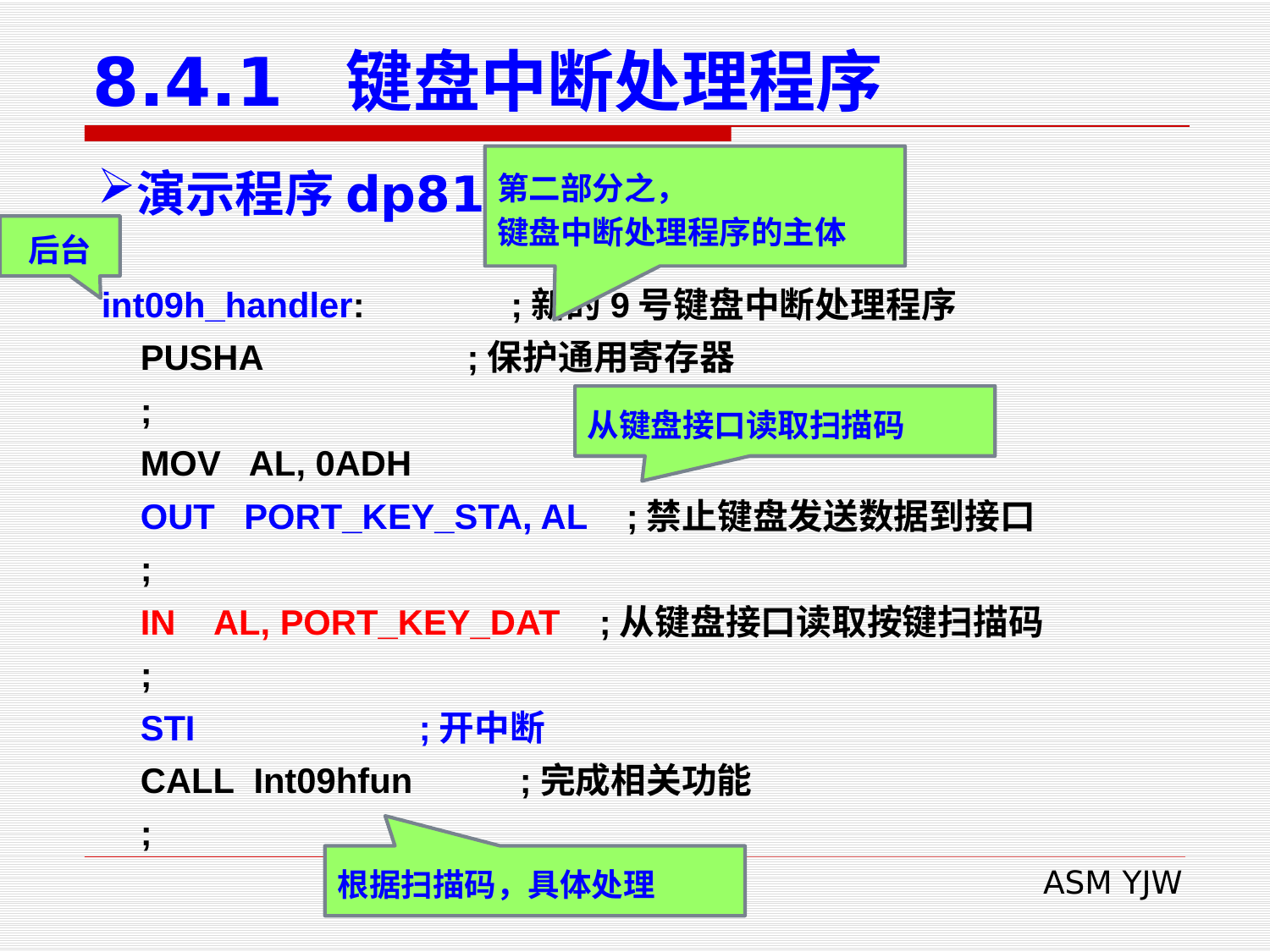

# 8.4.1  键盘中断处理程序
第二部分之，
键盘中断处理程序的主体
演示程序dp81
后台
int09h_handler:               ;新的9号键盘中断处理程序
    PUSHA                     ;保护通用寄存器
    ;
    MOV   AL, 0ADH
    OUT   PORT_KEY_STA, AL    ;禁止键盘发送数据到接口
    ;
    IN    AL, PORT_KEY_DAT    ;从键盘接口读取按键扫描码
    ;
    STI                       ;开中断
    CALL  Int09hfun           ;完成相关功能
    ;
从键盘接口读取扫描码
根据扫描码，具体处理